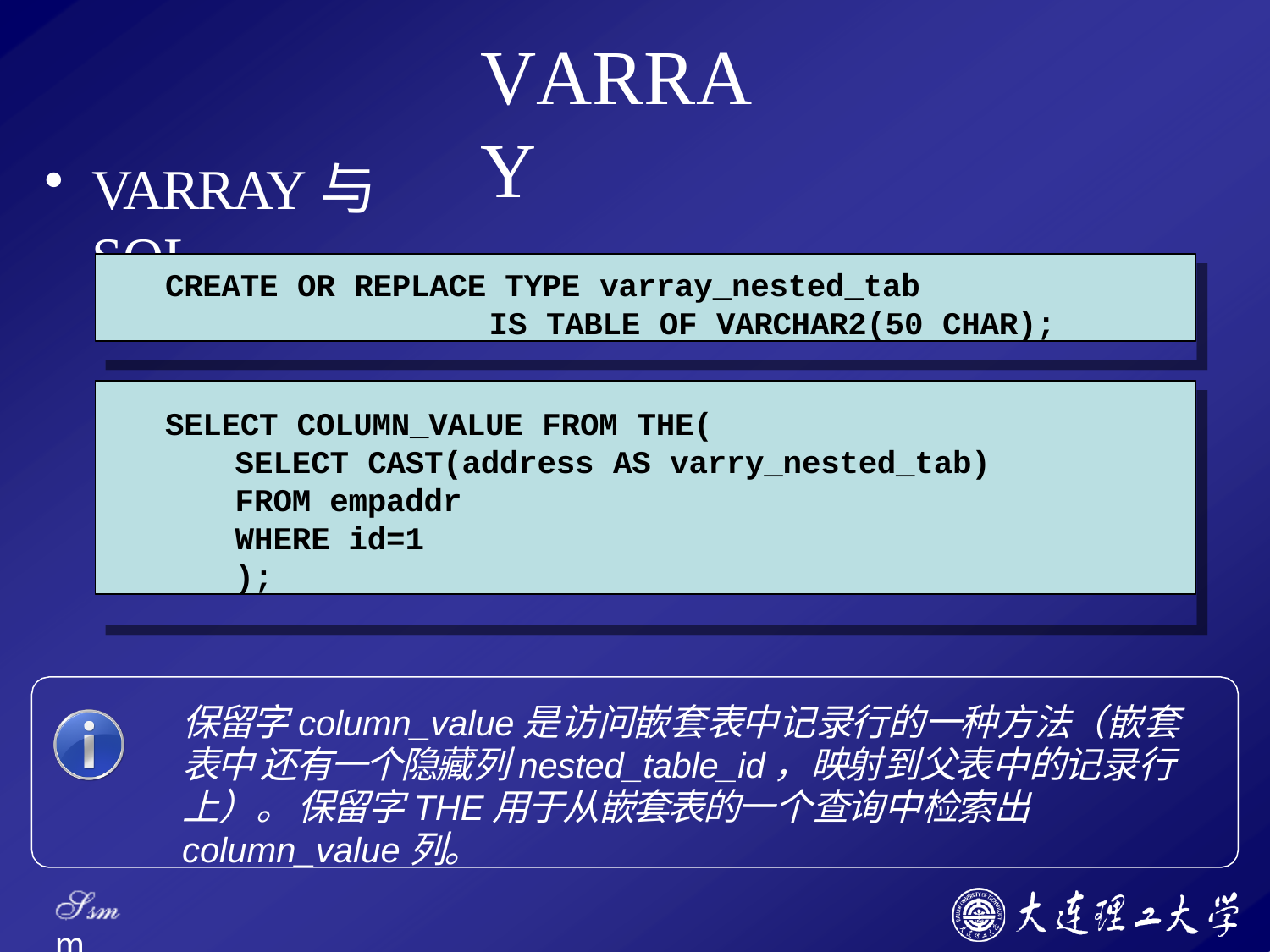

# VARRAY
VARRAY与SQL
CREATE OR REPLACE TYPE varray_nested_tab
IS TABLE OF VARCHAR2(50 CHAR);

SELECT COLUMN_VALUE FROM THE(
SELECT CAST(address AS varry_nested_tab)
FROM empaddr
WHERE id=1
);

保留字column_value是访问嵌套表中记录行的一种方法（嵌套表中 还有一个隐藏列nested_table_id，映射到父表中的记录行上）。 保留字THE用于从嵌套表的一个查询中检索出column_value列。

Ssm